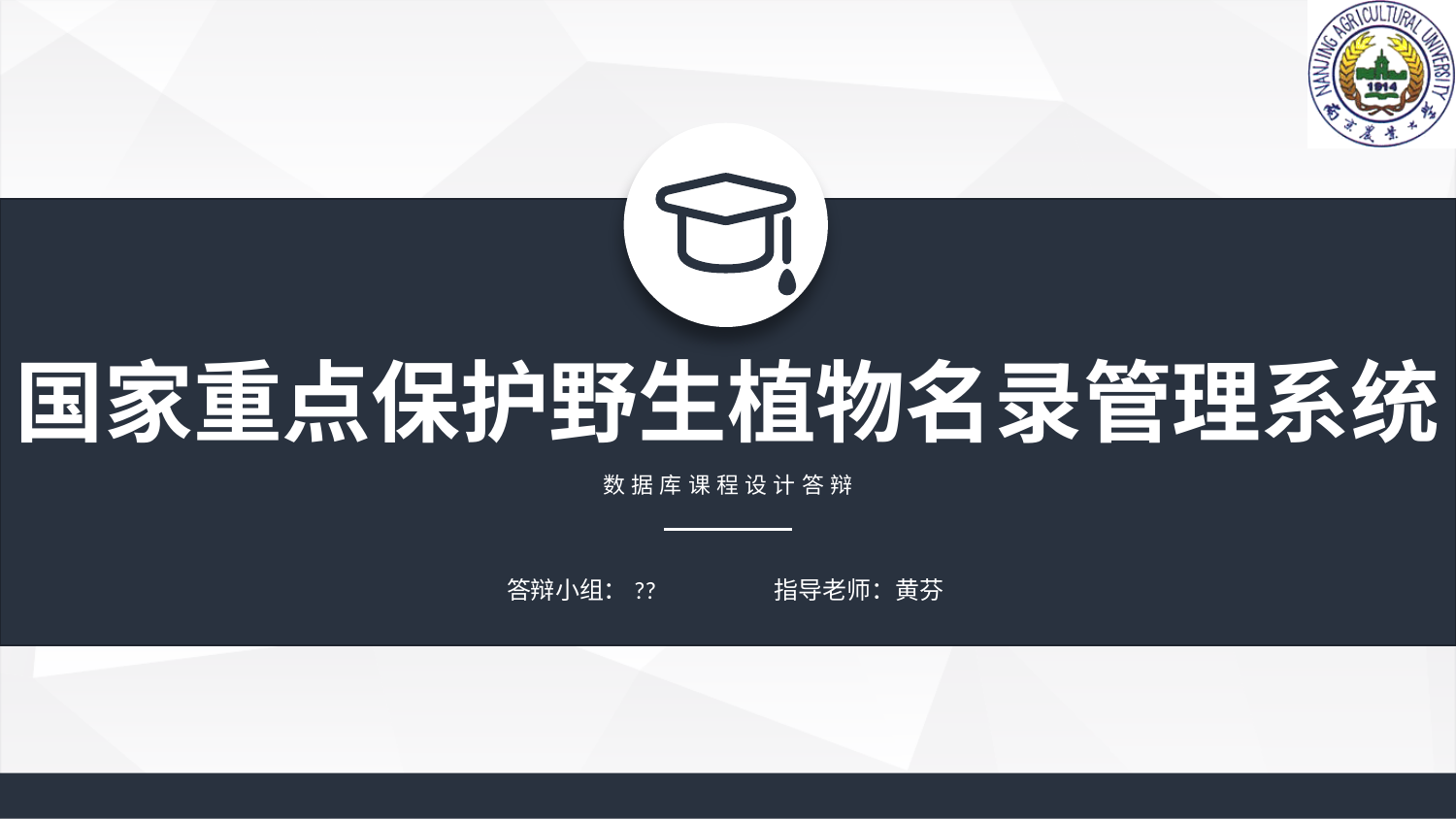

国家重点保护野生植物名录管理系统
数据库课程设计答辩
答辩小组：??
指导老师：黄芬